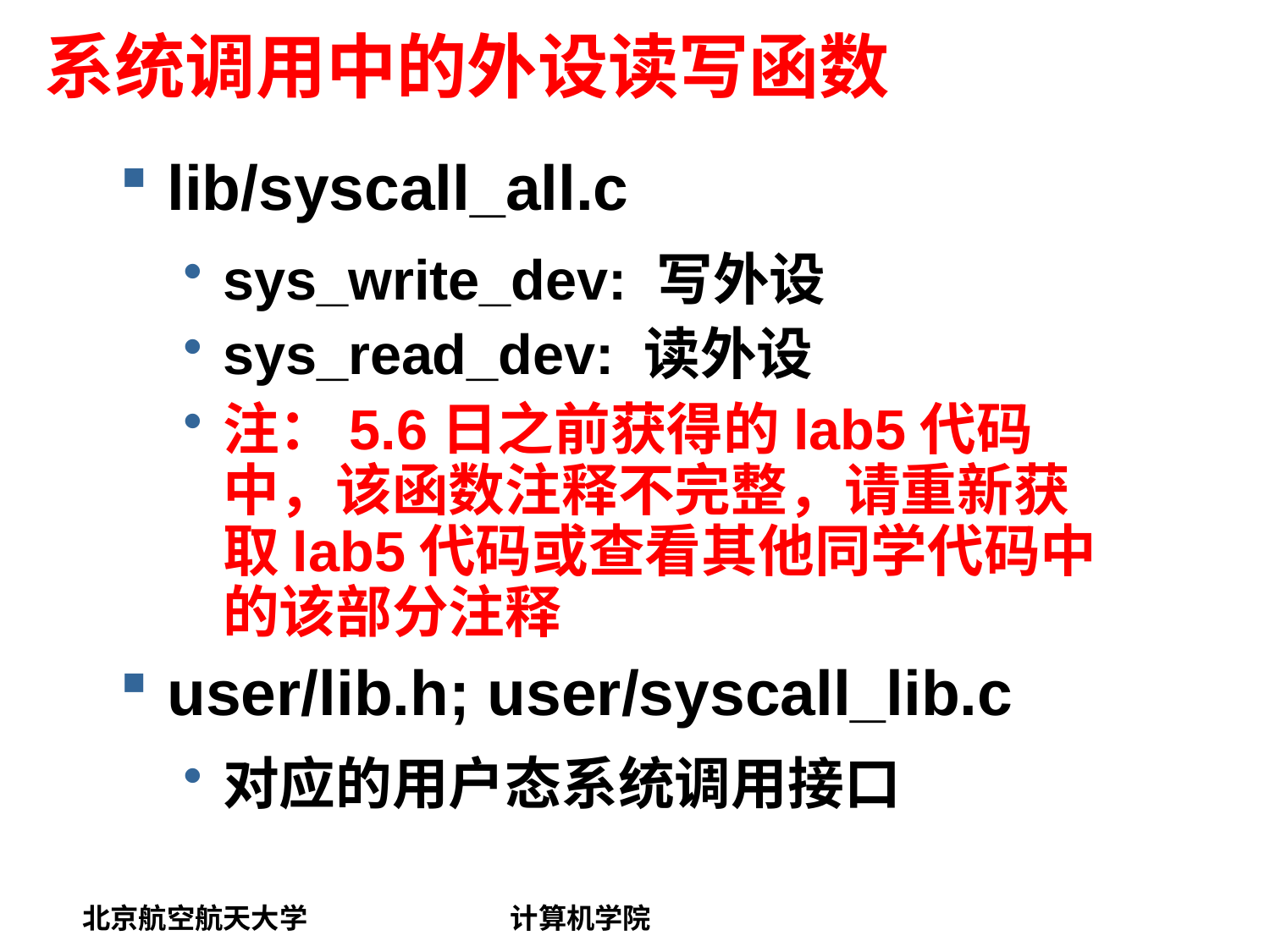

# 系统调用中的外设读写函数
lib/syscall_all.c
sys_write_dev: 写外设
sys_read_dev: 读外设
注：5.6日之前获得的lab5代码中，该函数注释不完整，请重新获取lab5代码或查看其他同学代码中的该部分注释
user/lib.h; user/syscall_lib.c
对应的用户态系统调用接口